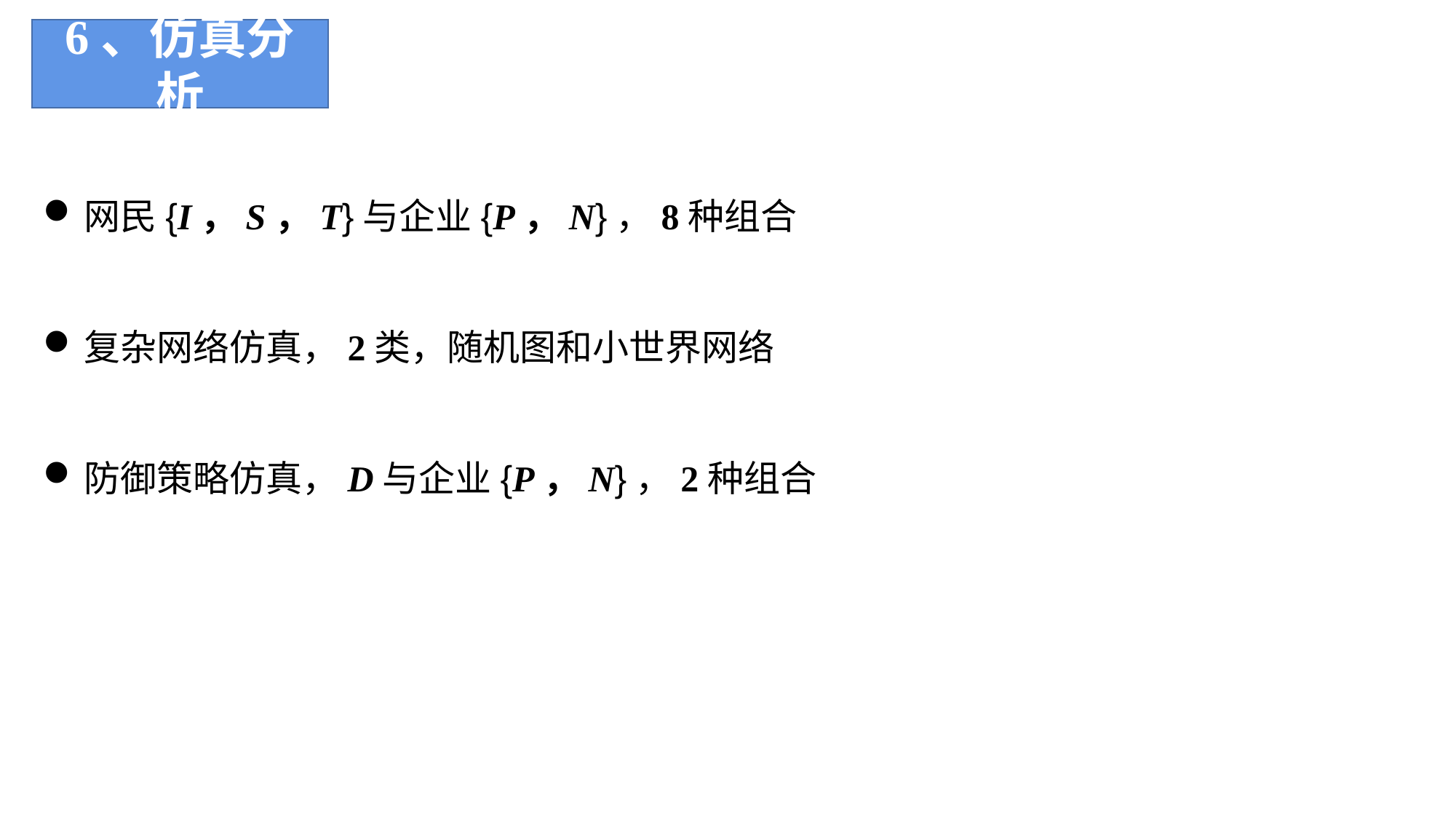

6、仿真分析
网民{I，S，T}与企业{P，N}，8种组合

复杂网络仿真，2类，随机图和小世界网络

防御策略仿真，D与企业{P，N}，2种组合

22